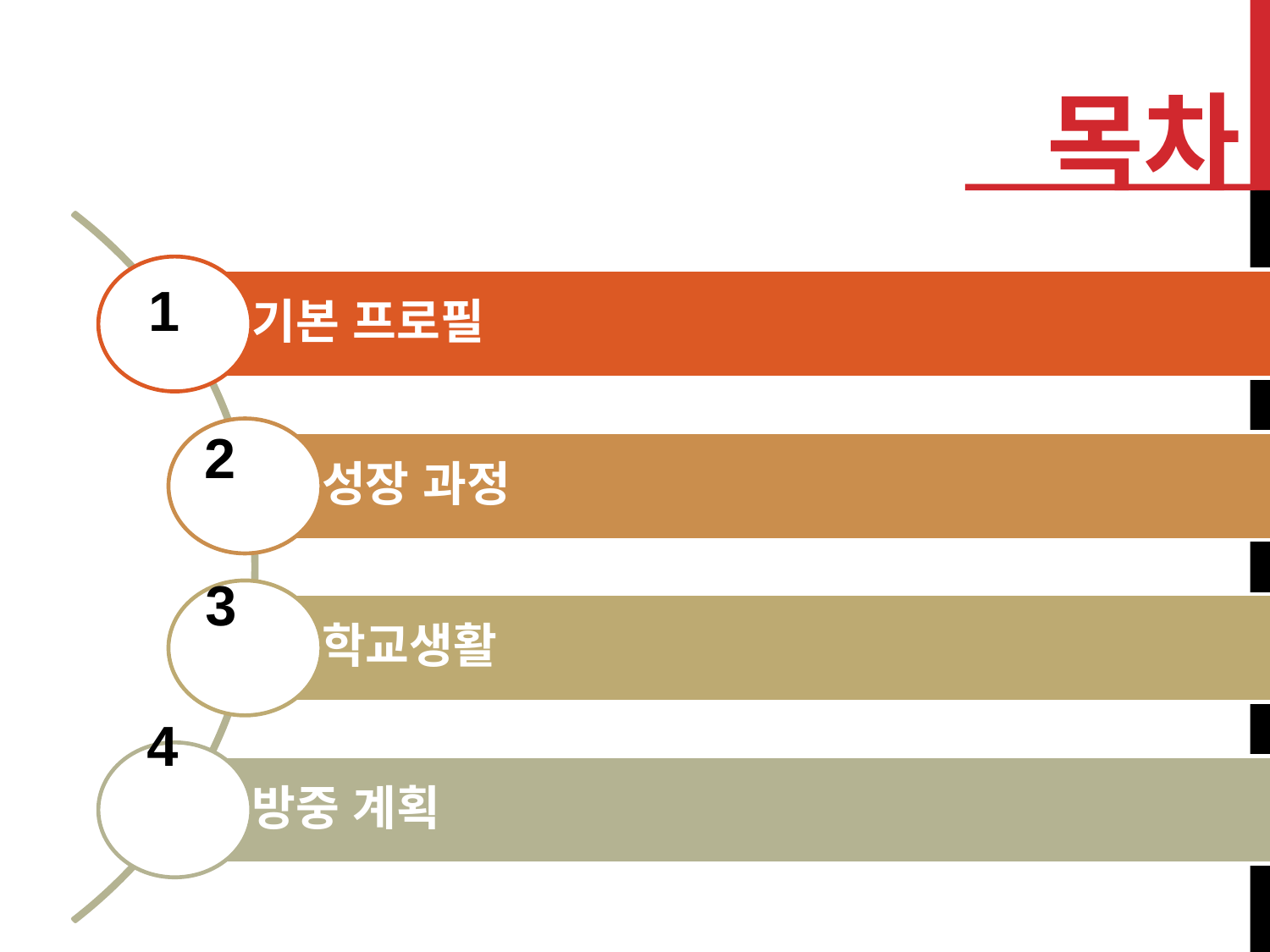

# 목차

기본 프로필
성장 과정
학교생활
방중 계획
1
2
3
4